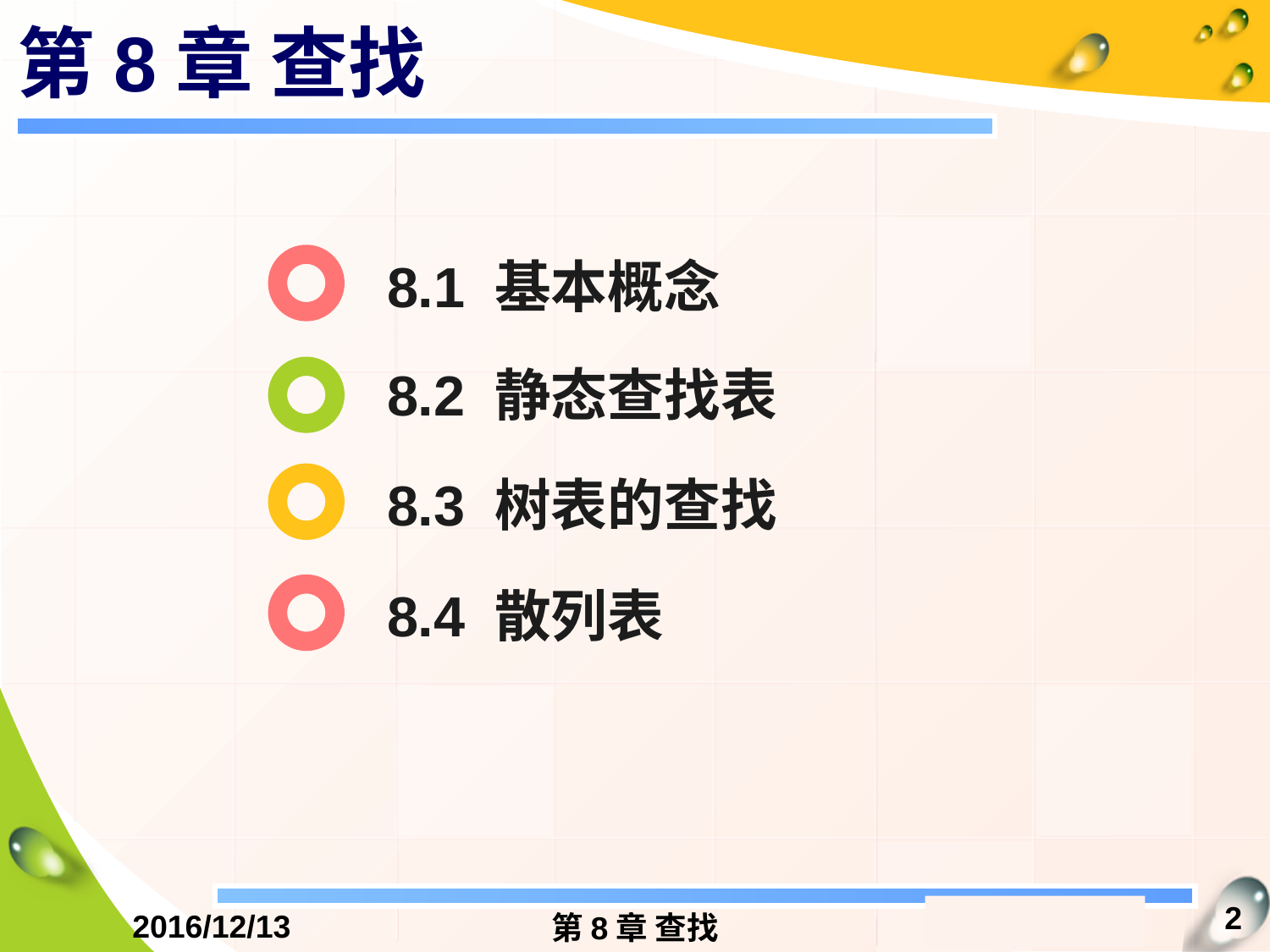

# 第8章 查找

8.1 基本概念
8.2 静态查找表

8.3 树表的查找

8.4 散列表
2
2016/12/13
第8章 查找